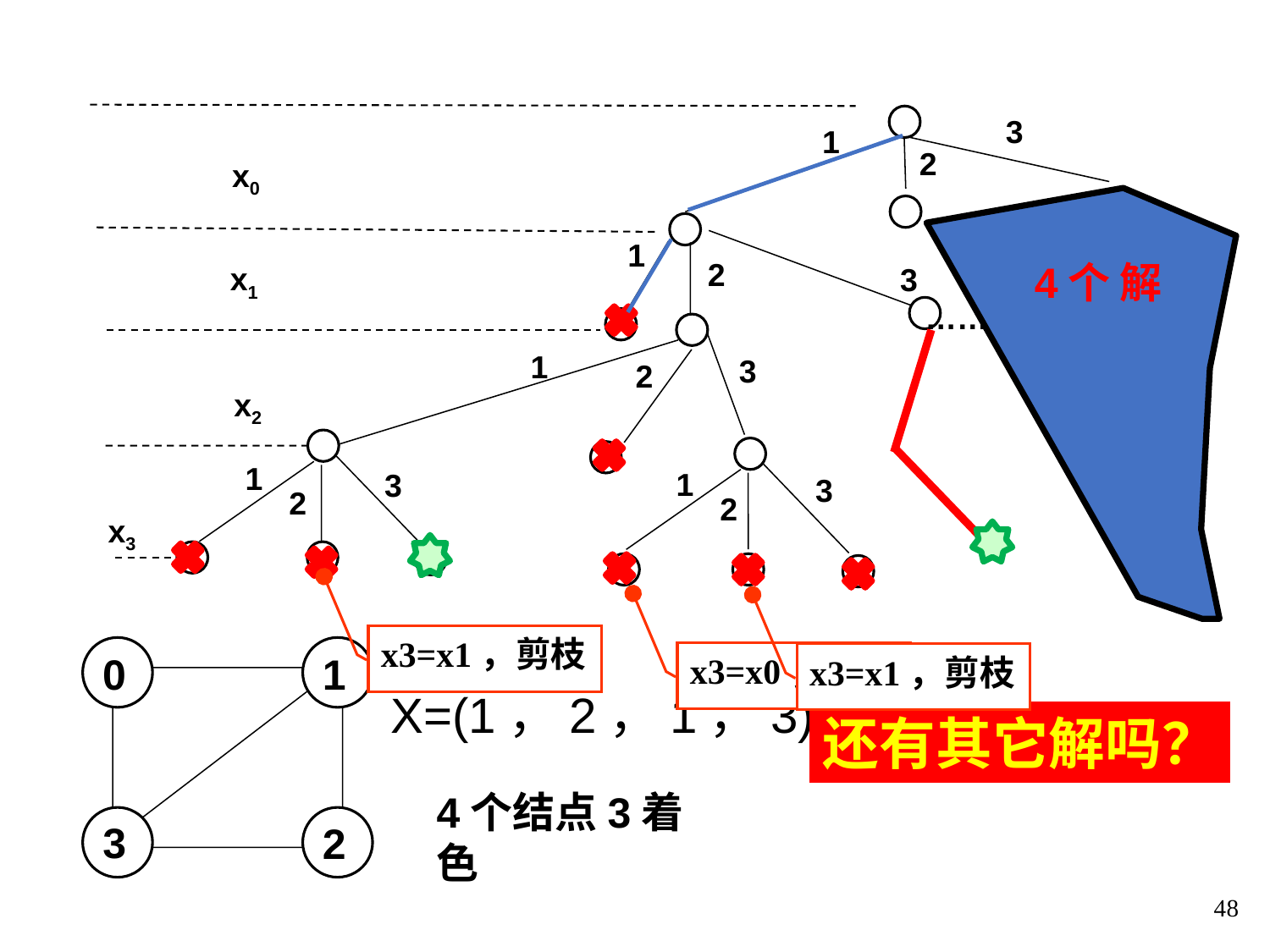

3
1

2
x0

……

1

4个 解
2
x1
3

……

1

3
2
x2

1

1

3

3

2
2
x3

x3=x1，剪枝

0
1

3
2

x3=x0，剪枝
x3=x1，剪枝
X=(1，2，1，3)
还有其它解吗？
4个结点3着色
48